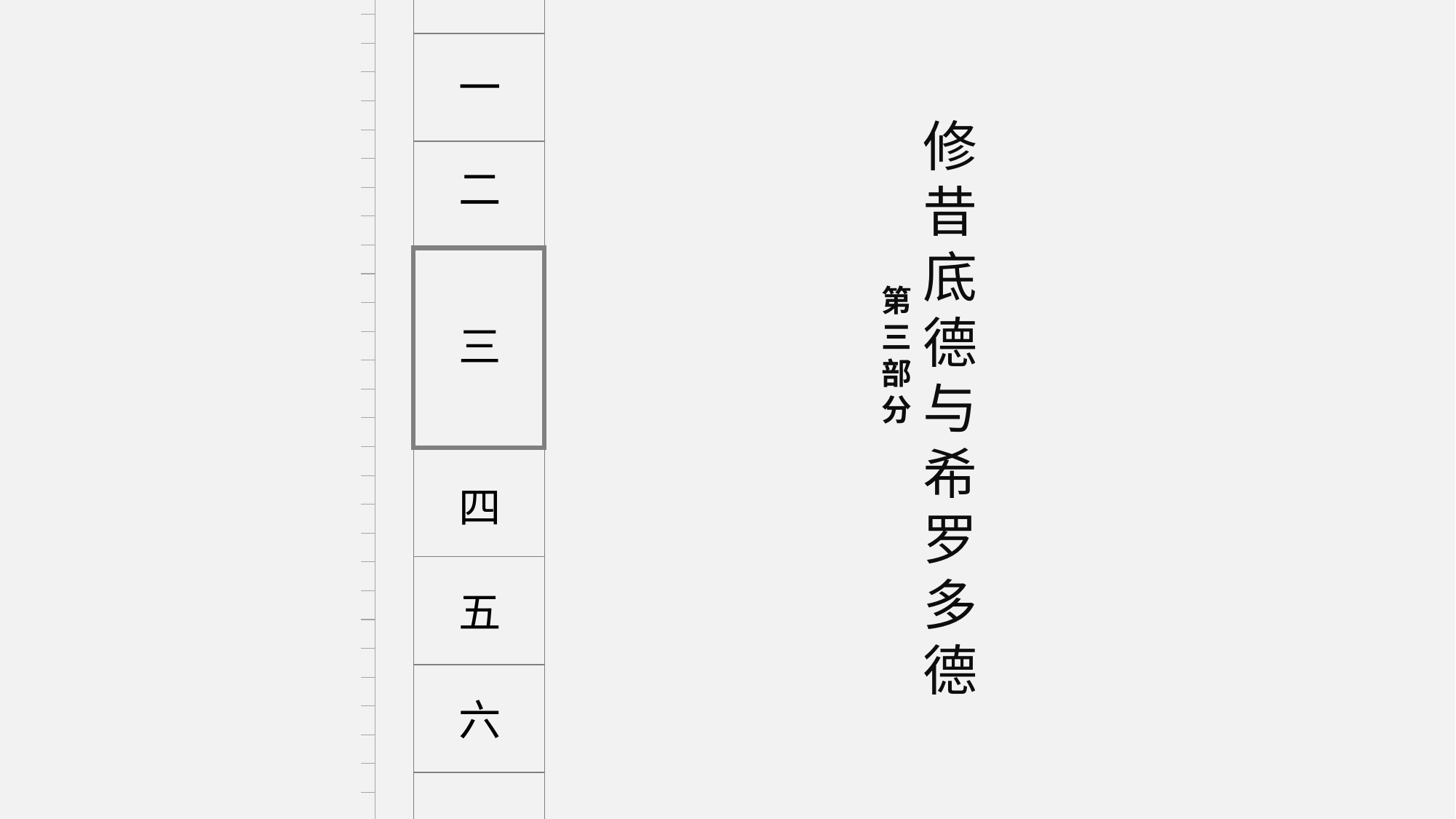

一
修昔底德与希罗多德
二
第三部分
三
四
五
六